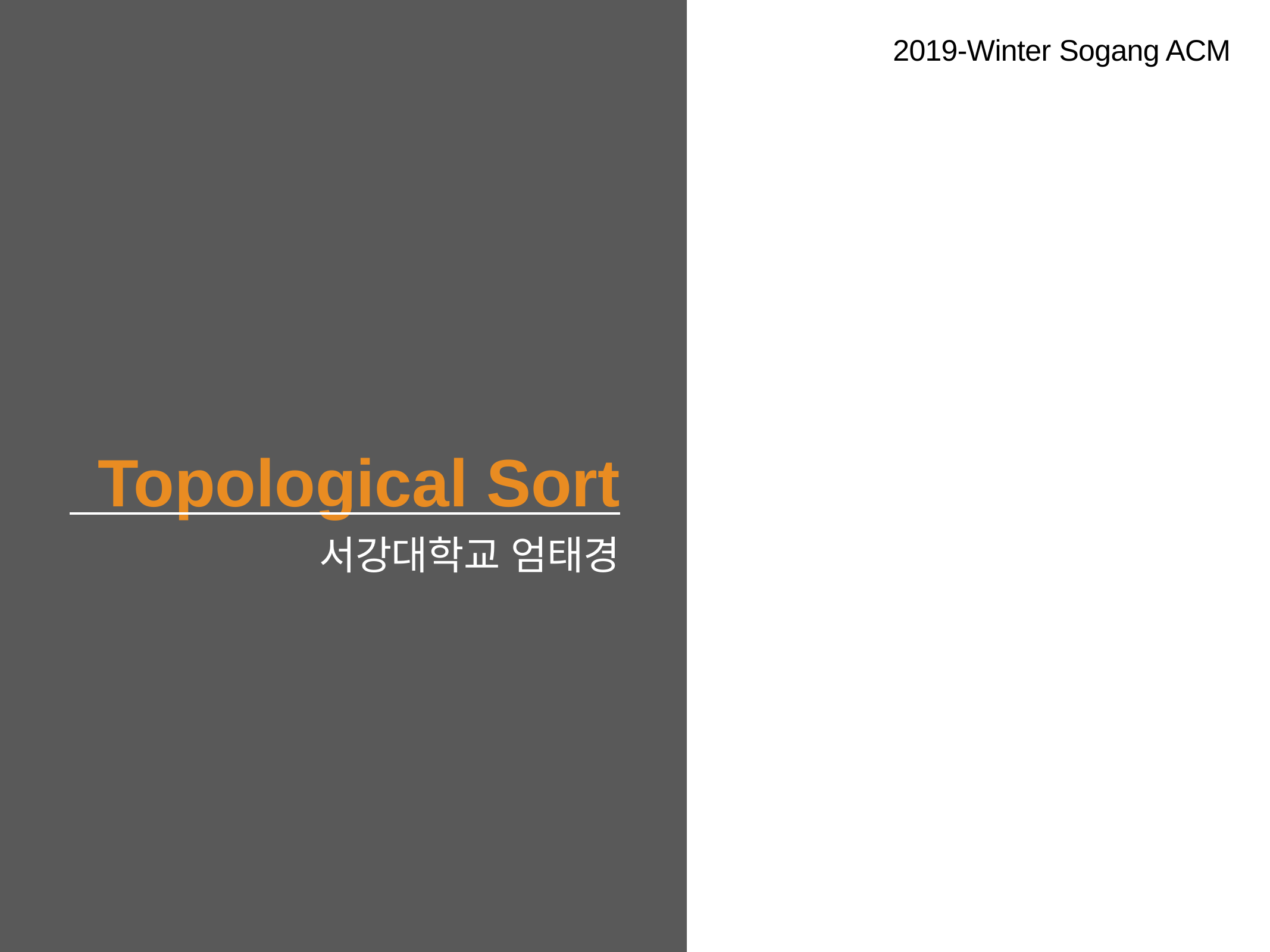

2019-Winter Sogang ACM
# Topological Sort

서강대학교 엄태경